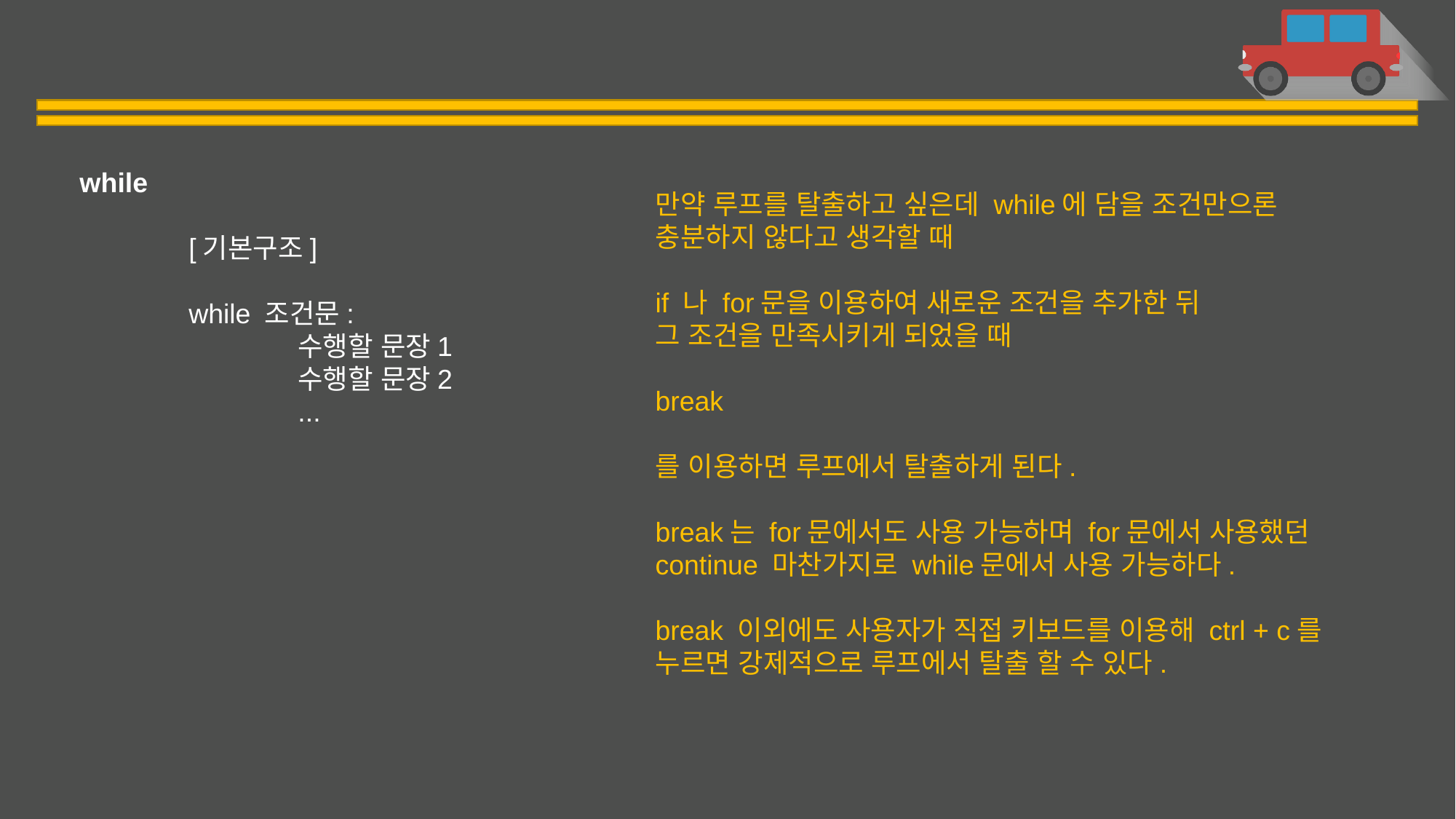

#

while

	[기본구조]

	while 조건문:
		수행할 문장1
		수행할 문장2
		...

만약 루프를 탈출하고 싶은데 while에 담을 조건만으론 충분하지 않다고 생각할 때

if 나 for문을 이용하여 새로운 조건을 추가한 뒤
그 조건을 만족시키게 되었을 때

break

를 이용하면 루프에서 탈출하게 된다.

break는 for문에서도 사용 가능하며 for문에서 사용했던 continue 마찬가지로 while문에서 사용 가능하다.

break 이외에도 사용자가 직접 키보드를 이용해 ctrl + c를 누르면 강제적으로 루프에서 탈출 할 수 있다.